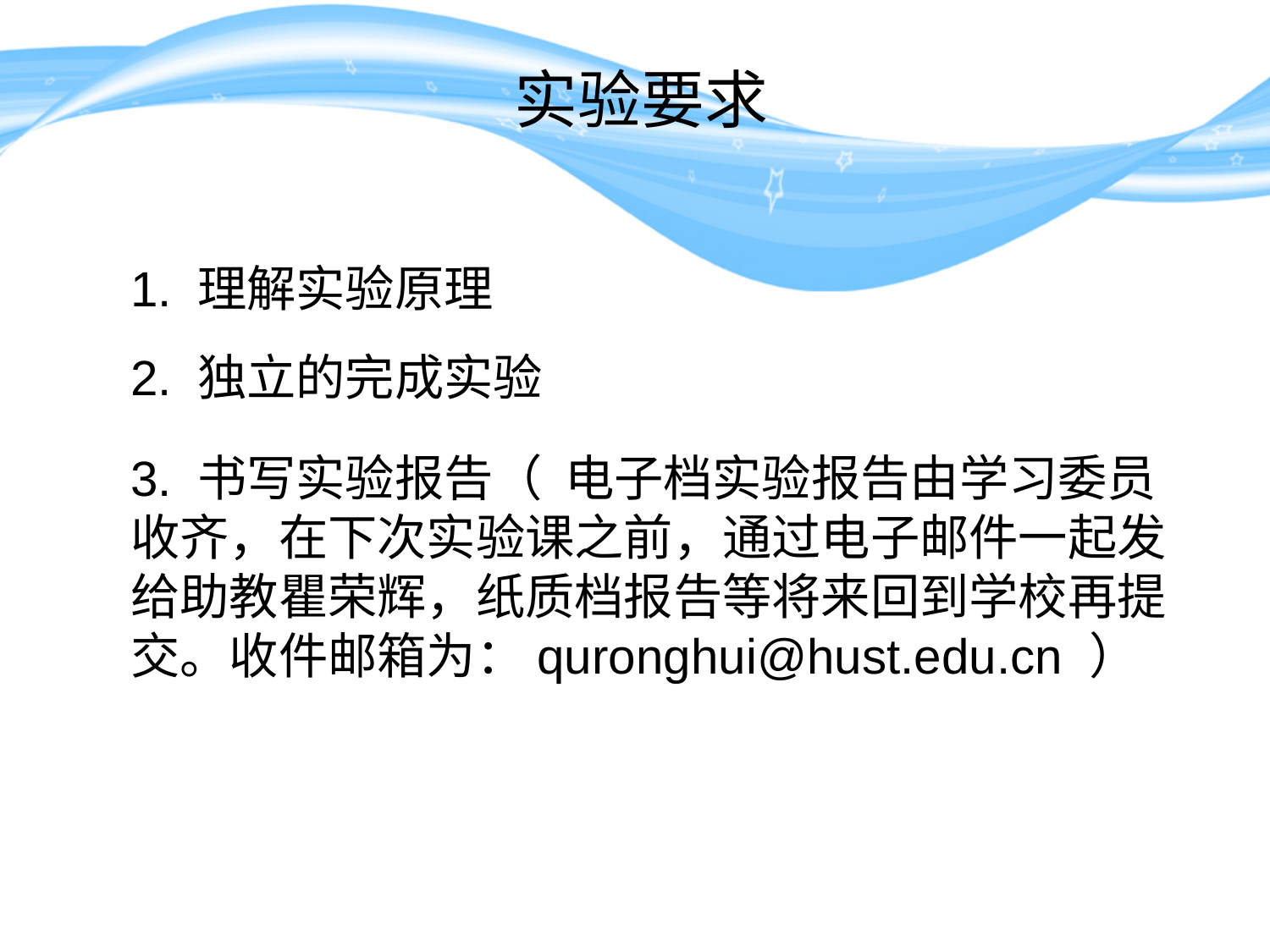

实验要求
1. 理解实验原理
2. 独立的完成实验
3. 书写实验报告（  电子档实验报告由学习委员收齐，在下次实验课之前，通过电子邮件一起发给助教瞿荣辉，纸质档报告等将来回到学校再提交。收件邮箱为：quronghui@hust.edu.cn ）